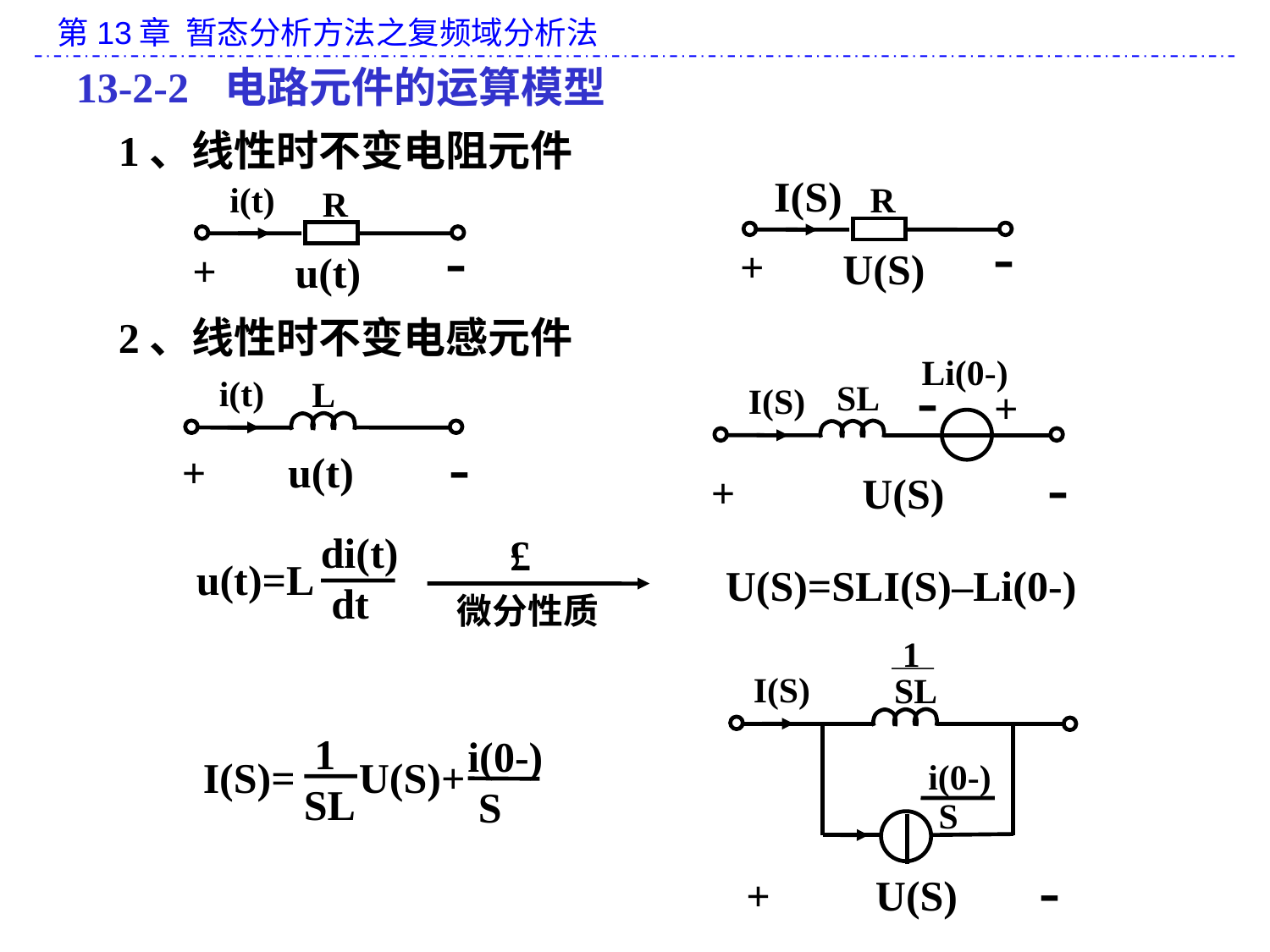

13-2-2 电路元件的运算模型
1、线性时不变电阻元件
I(S)
R

-

+
U(S)
i(t)
R

-

+
u(t)
2、线性时不变电感元件
Li(0-)
-
SL
I(S)
+

-
+
U(S)
i(t)
L

-

+
u(t)
di(t)
 dt
u(t)=L

£
微分性质

U(S)=SLI(S)–Li(0-)
 1
SL

I(S)

i(0-)
S

-
+
U(S)
 1
SL

i(0-)
 S

I(S)=      U(S)+